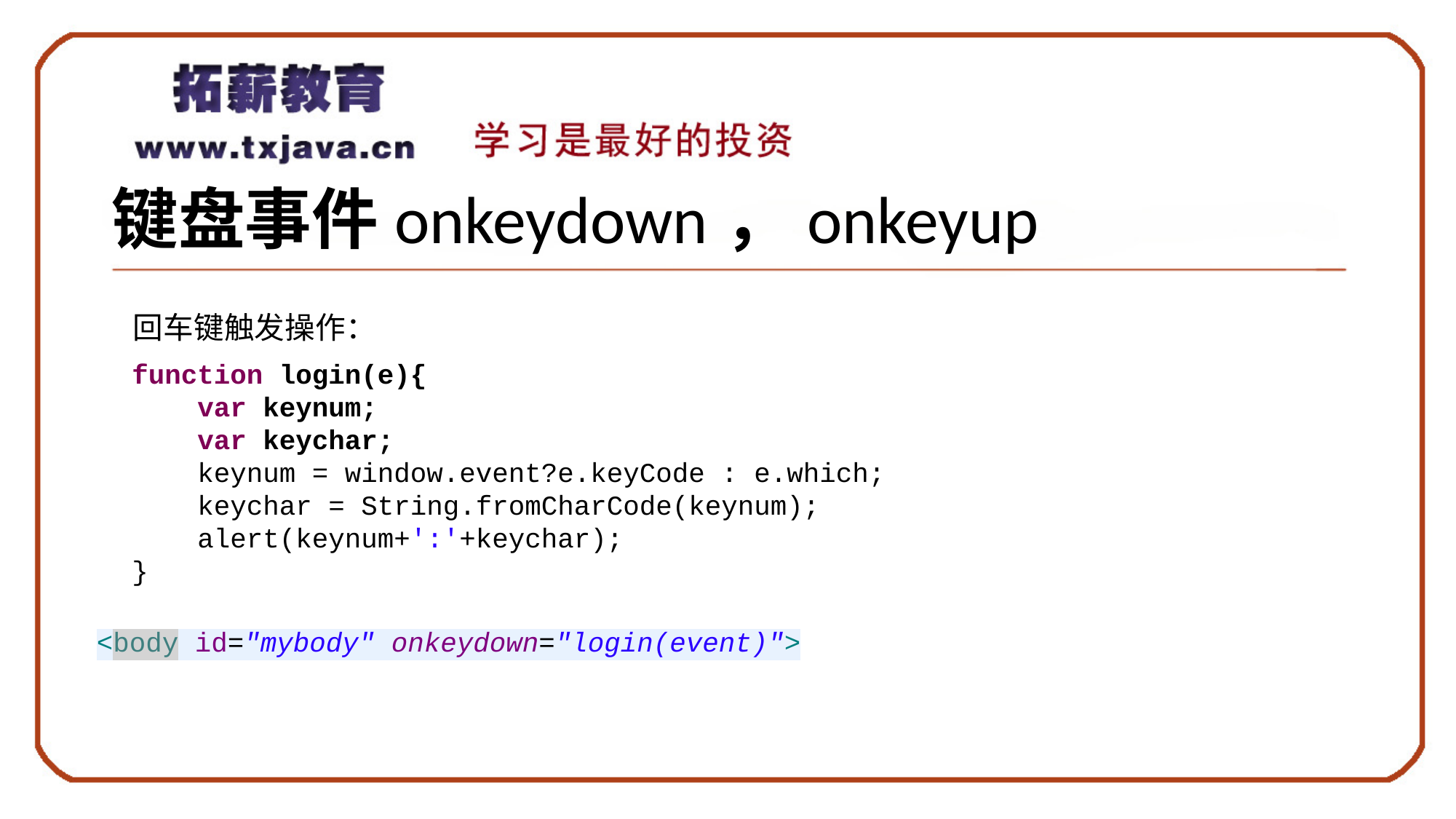

# 键盘事件onkeydown，onkeyup
回车键触发操作：
function login(e){
    var keynum;
    var keychar;
    keynum = window.event?e.keyCode : e.which;
    keychar = String.fromCharCode(keynum);
    alert(keynum+':'+keychar);
}
<body id="mybody" onkeydown="login(event)">